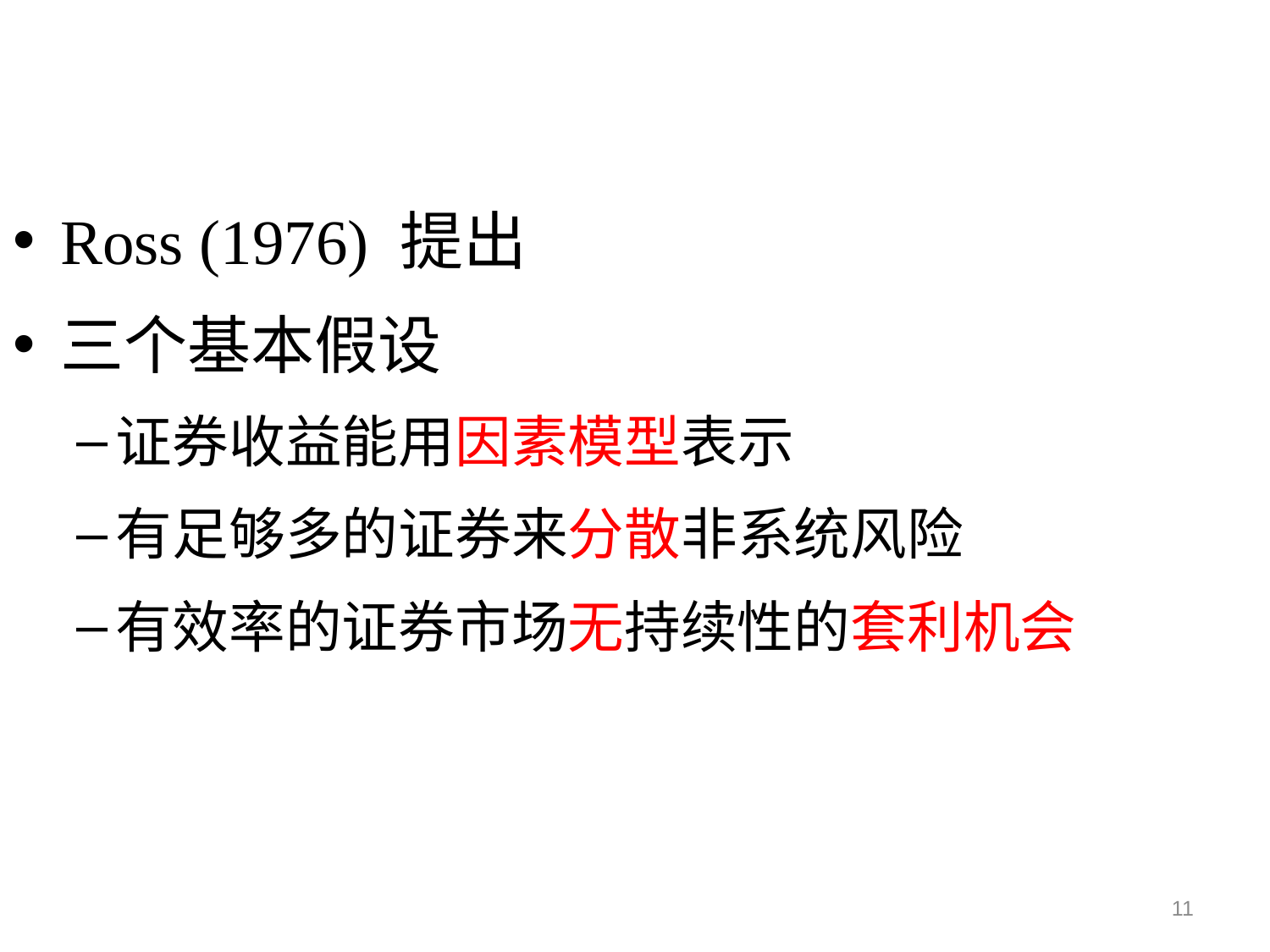

Ross (1976) 提出
三个基本假设
证券收益能用因素模型表示
有足够多的证券来分散非系统风险
有效率的证券市场无持续性的套利机会
11